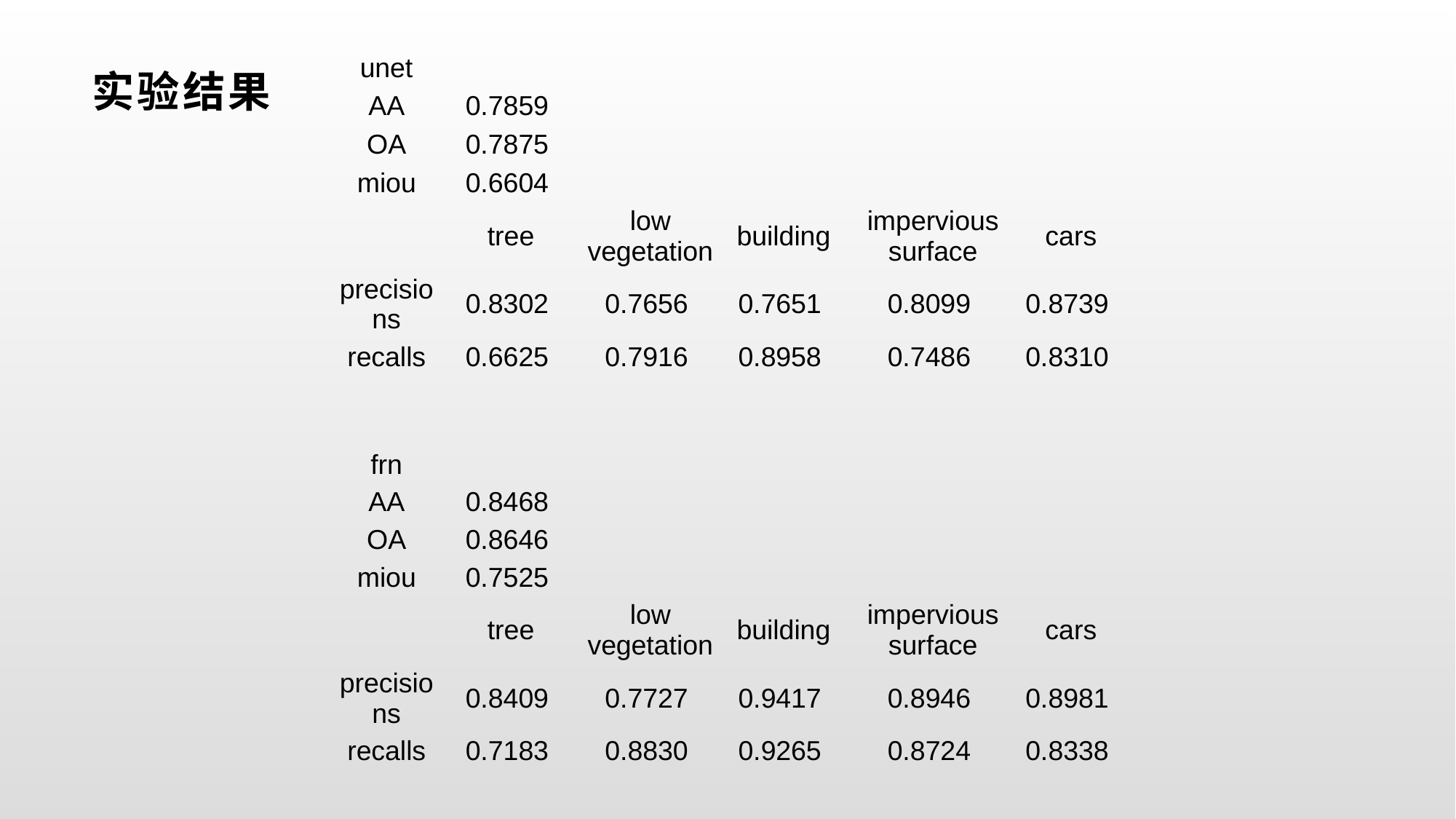

| unet |  |  |  |  |  |
| --- | --- | --- | --- | --- | --- |
| AA | 0.7859 |  |  |  |  |
| OA | 0.7875 |  |  |  |  |
| miou | 0.6604 |  |  |  |  |
|  | tree | low vegetation | building | impervious surface | cars |
| precisions | 0.8302 | 0.7656 | 0.7651 | 0.8099 | 0.8739 |
| recalls | 0.6625 | 0.7916 | 0.8958 | 0.7486 | 0.8310 |
# 实验结果

| frn |  |  |  |  |  |
| --- | --- | --- | --- | --- | --- |
| AA | 0.8468 |  |  |  |  |
| OA | 0.8646 |  |  |  |  |
| miou | 0.7525 |  |  |  |  |
|  | tree | low vegetation | building | impervious surface | cars |
| precisions | 0.8409 | 0.7727 | 0.9417 | 0.8946 | 0.8981 |
| recalls | 0.7183 | 0.8830 | 0.9265 | 0.8724 | 0.8338 |